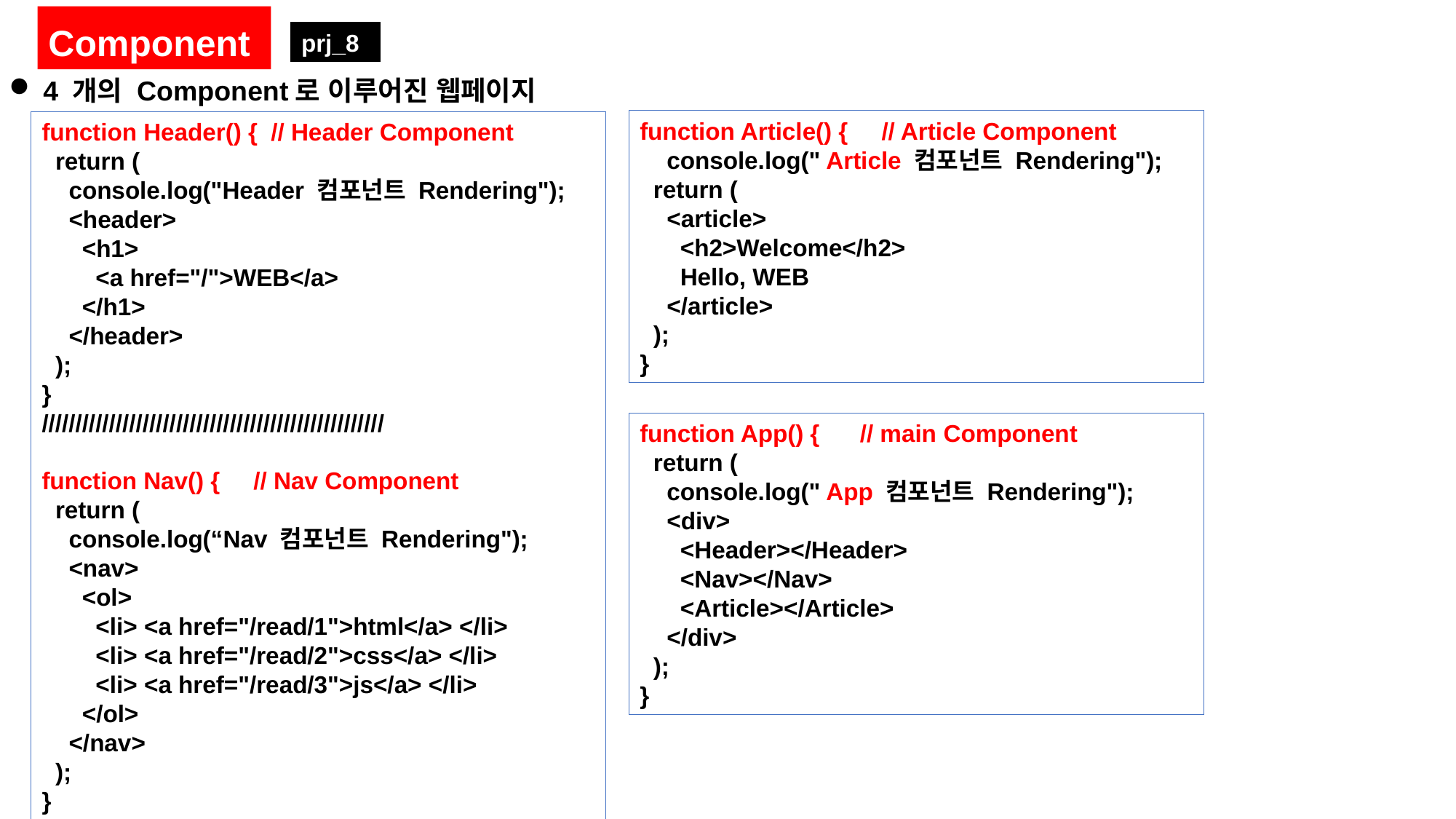

Component
prj_8
4 개의 Component로 이루어진 웹페이지
function Article() {     // Article Component
    console.log(" Article 컴포넌트 Rendering");
  return (
    <article>
      <h2>Welcome</h2>
      Hello, WEB
    </article>
  );
}
function Header() {  // Header Component
  return (
    console.log("Header 컴포넌트 Rendering");
    <header>
      <h1>
        <a href="/">WEB</a>
      </h1>
    </header>
  );
}
///////////////////////////////////////////////////

function Nav() {     // Nav Component
  return (
    console.log(“Nav 컴포넌트 Rendering");
    <nav>
      <ol>
        <li> <a href="/read/1">html</a> </li>
        <li> <a href="/read/2">css</a> </li>
        <li> <a href="/read/3">js</a> </li>
      </ol>
    </nav>
  );
}
function App() {      // main Component
  return (
    console.log(" App 컴포넌트 Rendering");
    <div>
      <Header></Header>
      <Nav></Nav>
      <Article></Article>
    </div>
  );
}